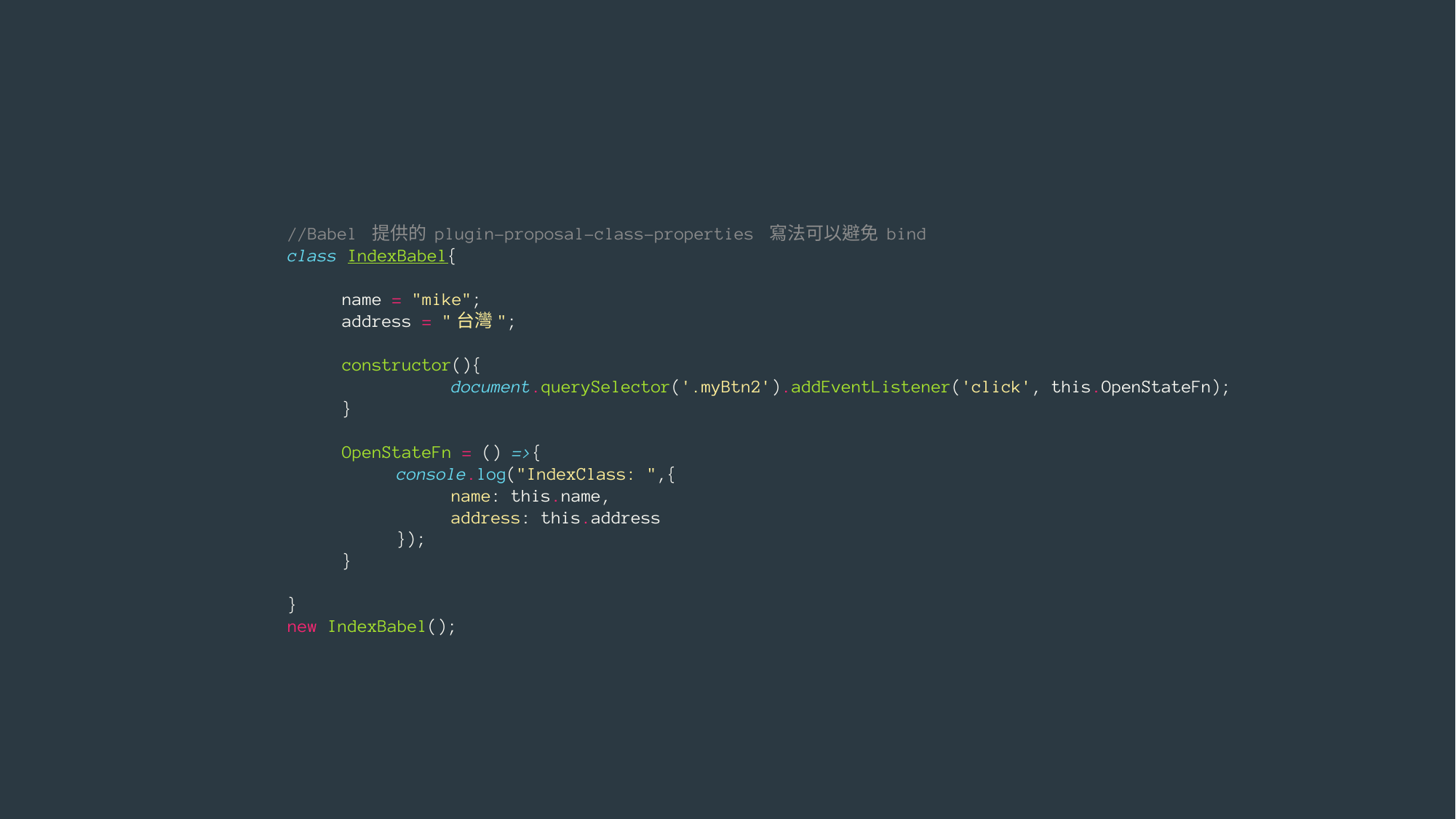

//Babel 提供的 plugin-proposal-class-properties 寫法可以避免 bind
class IndexBabel{
name = "mike";
address = "台灣";
constructor(){
	document.querySelector('.myBtn2').addEventListener('click', this.OpenStateFn);
}

OpenStateFn = () =>{
console.log("IndexClass: ",{
name: this.name,
address: this.address
});
}
}
new IndexBabel();